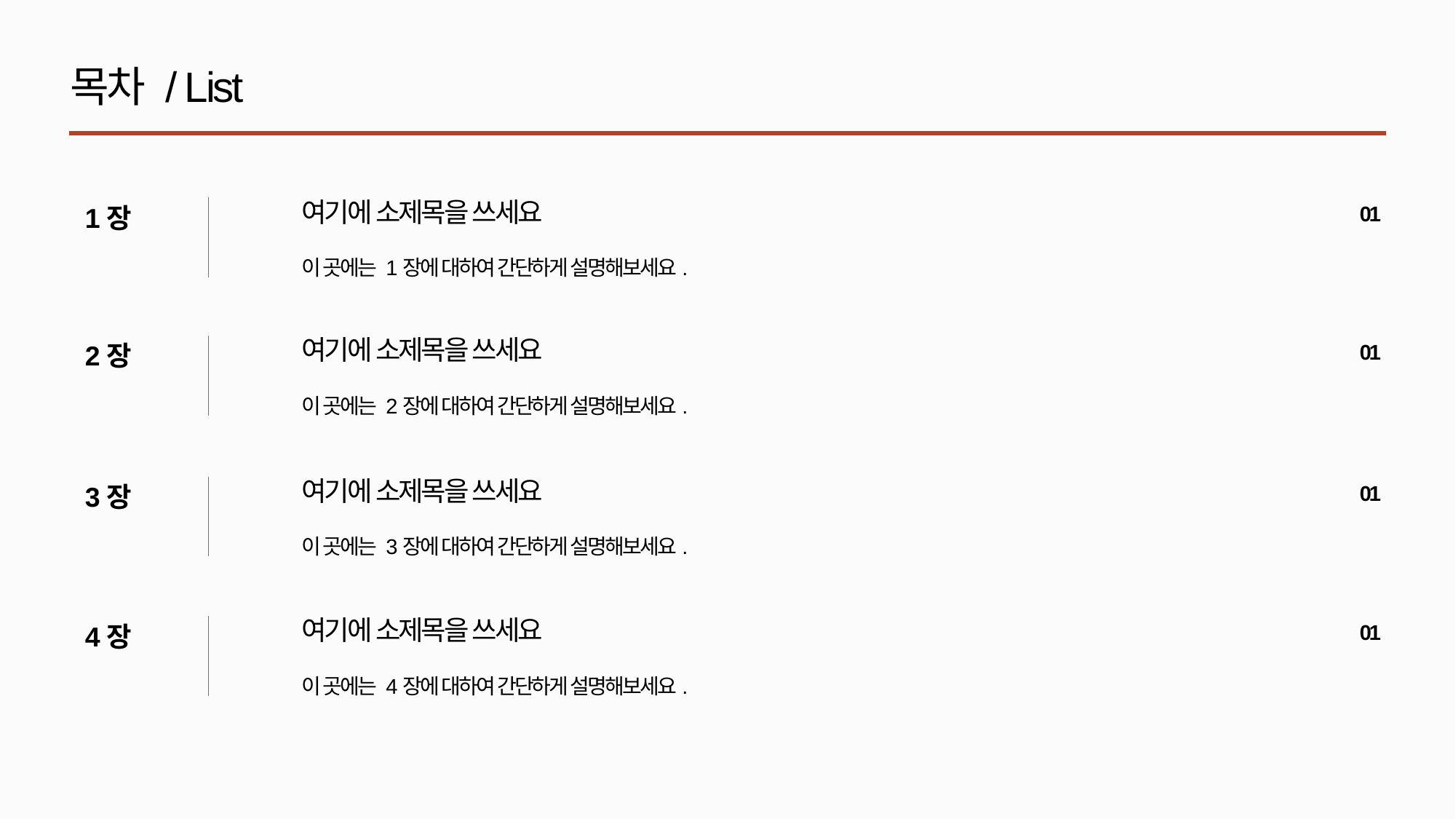

목차 / List
여기에 소제목을 쓰세요
이 곳에는 1장에 대하여 간단하게 설명해보세요.
1장
01
여기에 소제목을 쓰세요
이 곳에는 2장에 대하여 간단하게 설명해보세요.
2장
01
여기에 소제목을 쓰세요
이 곳에는 3장에 대하여 간단하게 설명해보세요.
3장
01
여기에 소제목을 쓰세요
이 곳에는 4장에 대하여 간단하게 설명해보세요.
4장
01